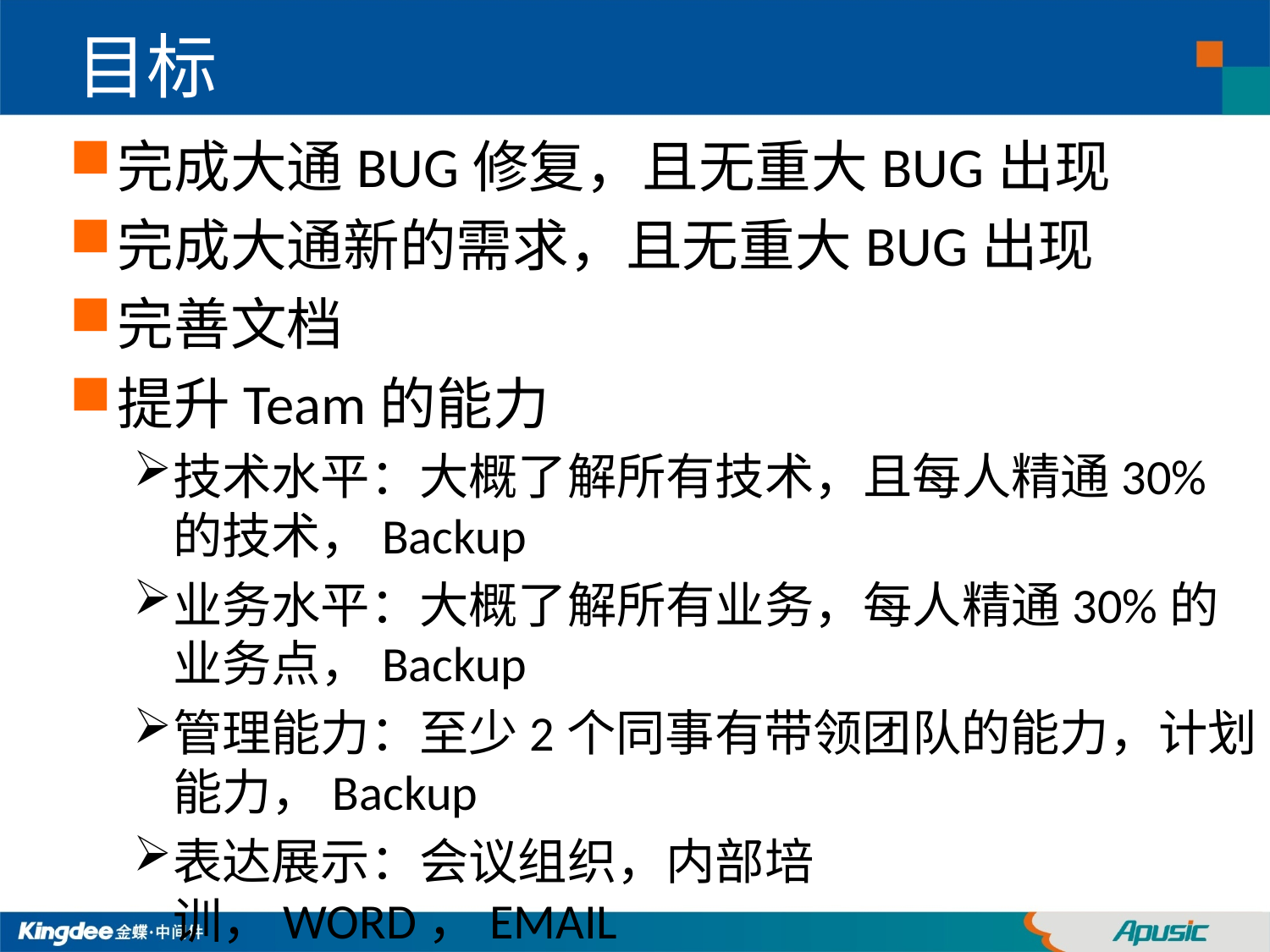

# 目标
完成大通BUG修复，且无重大BUG出现
完成大通新的需求，且无重大BUG出现
完善文档
提升Team的能力
技术水平：大概了解所有技术，且每人精通30%的技术，Backup
业务水平：大概了解所有业务，每人精通30%的业务点，Backup
管理能力：至少2个同事有带领团队的能力，计划能力，Backup
表达展示：会议组织，内部培训，WORD，EMAIL